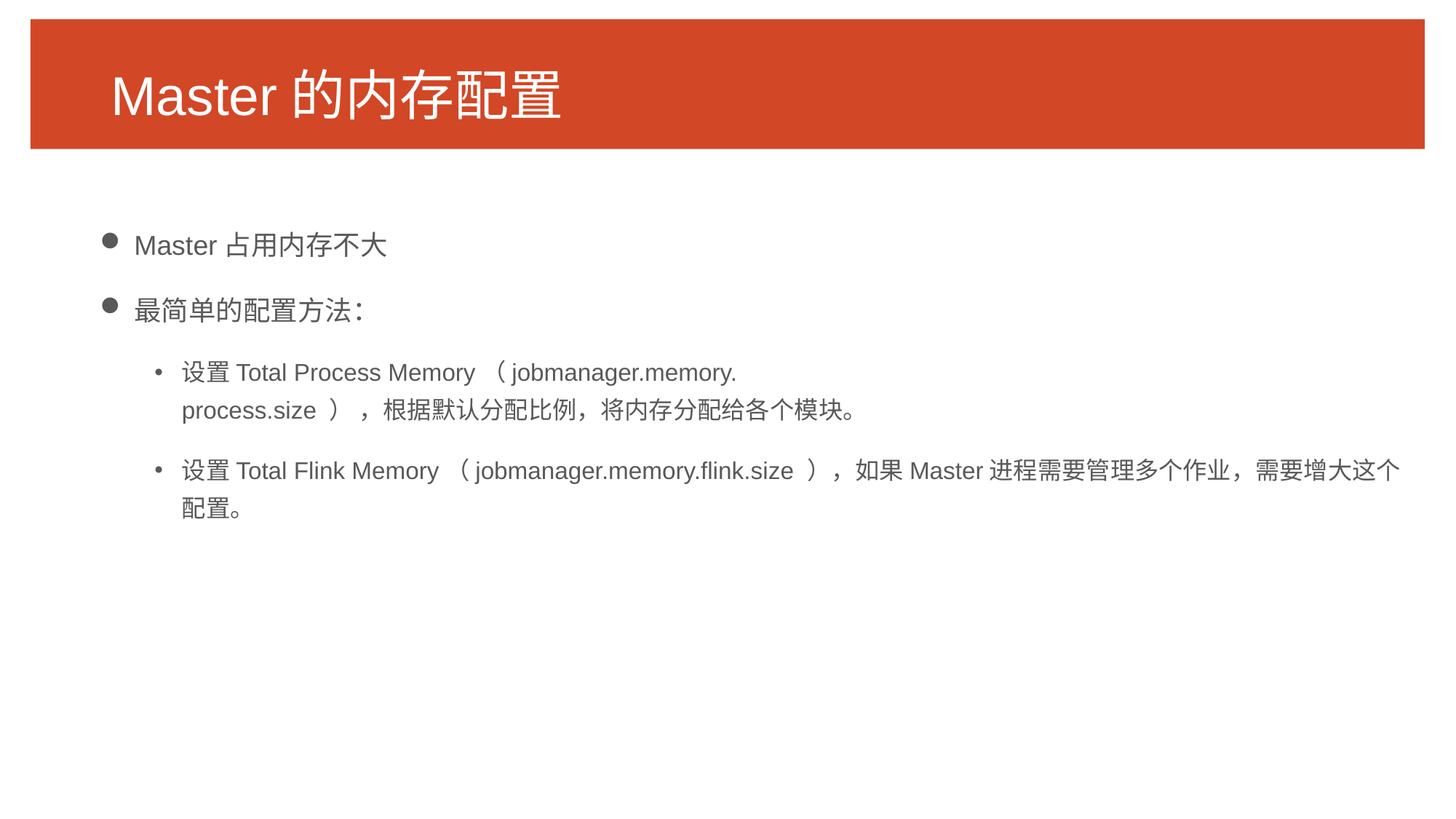

# Master的内存配置
Master占用内存不大
最简单的配置方法：
设置Total Process Memory（jobmanager.memory.
process.size ） ，根据默认分配比例，将内存分配给各个模块。
设置Total Flink Memory（jobmanager.memory.flink.size ），如果Master进程需要管理多个作业，需要增大这个配置。